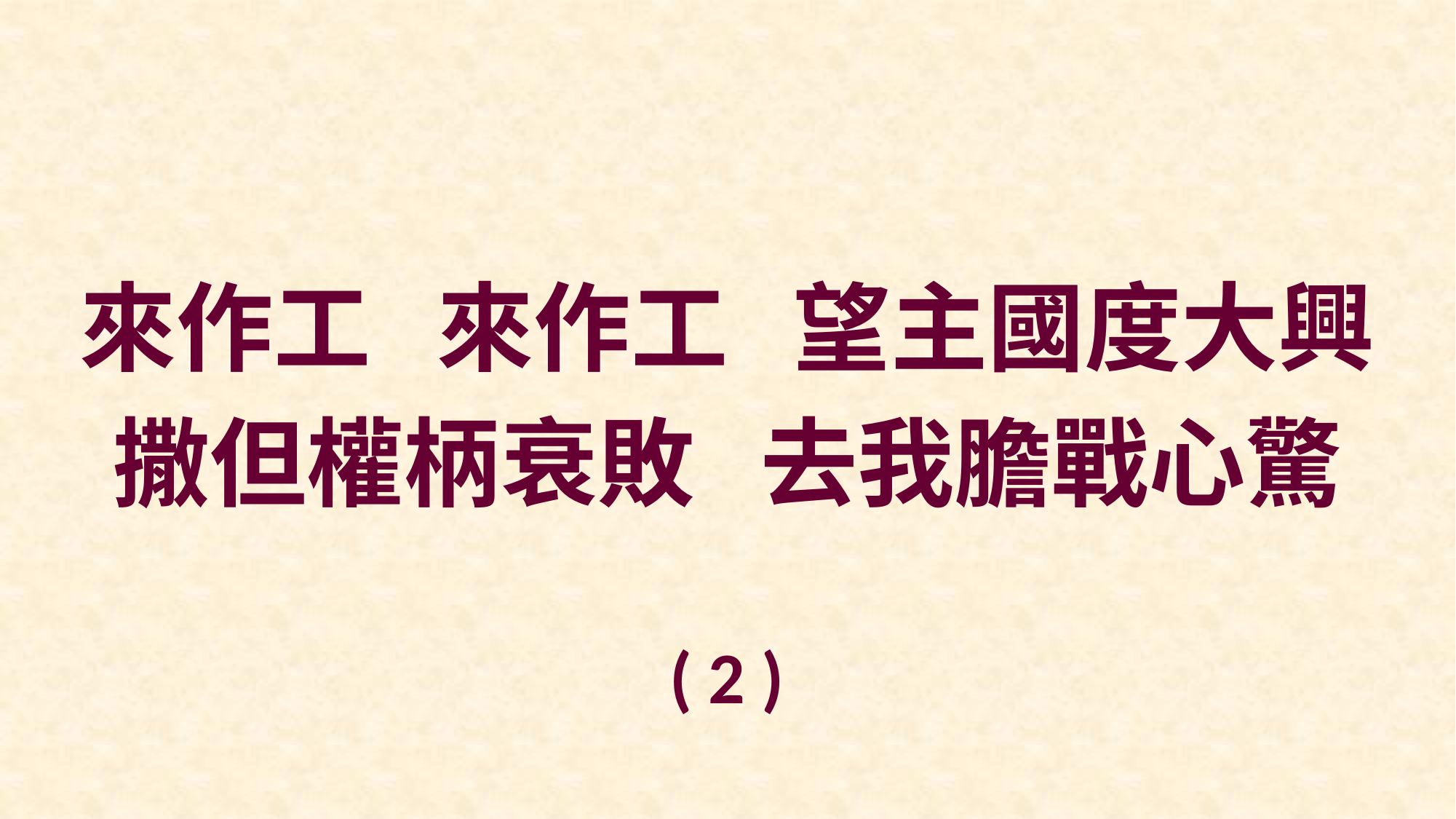

來作工   來作工   望主國度大興
撒但權柄衰敗   去我膽戰心驚
( 2 )